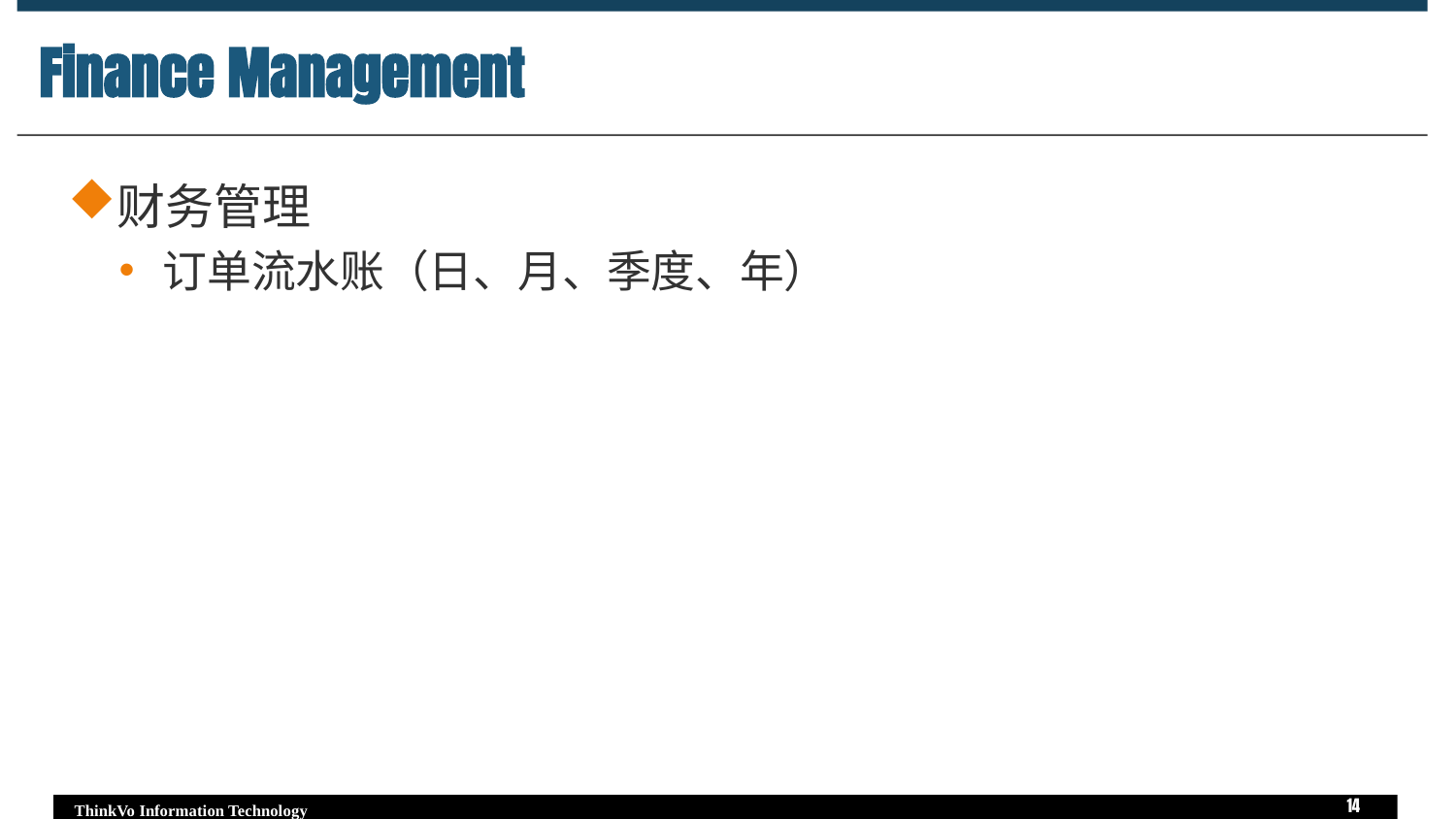

# Finance Management
财务管理
订单流水账（日、月、季度、年）
14
ThinkVo Information Technology